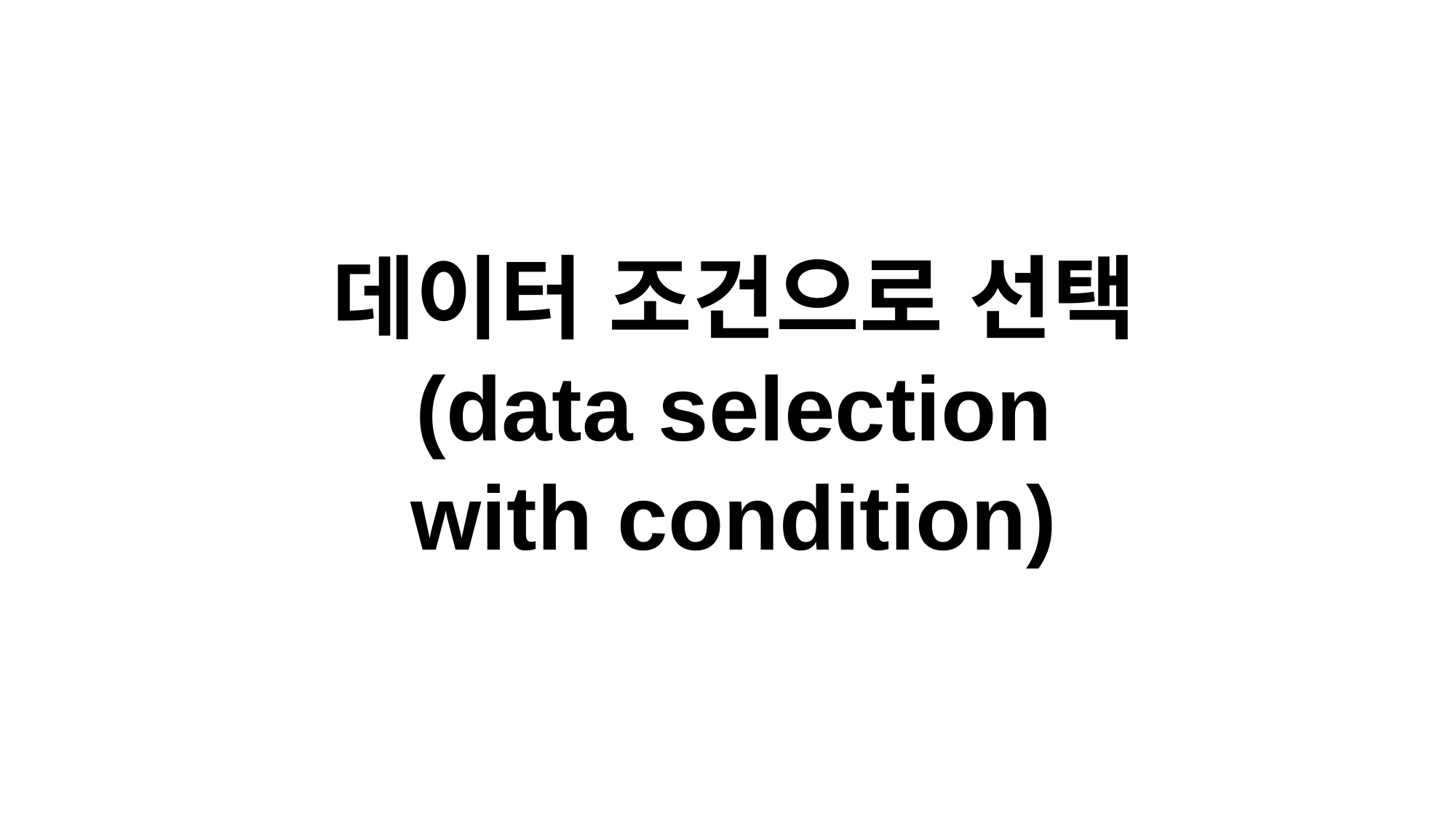

데이터 조건으로 선택
(data selection
with condition)